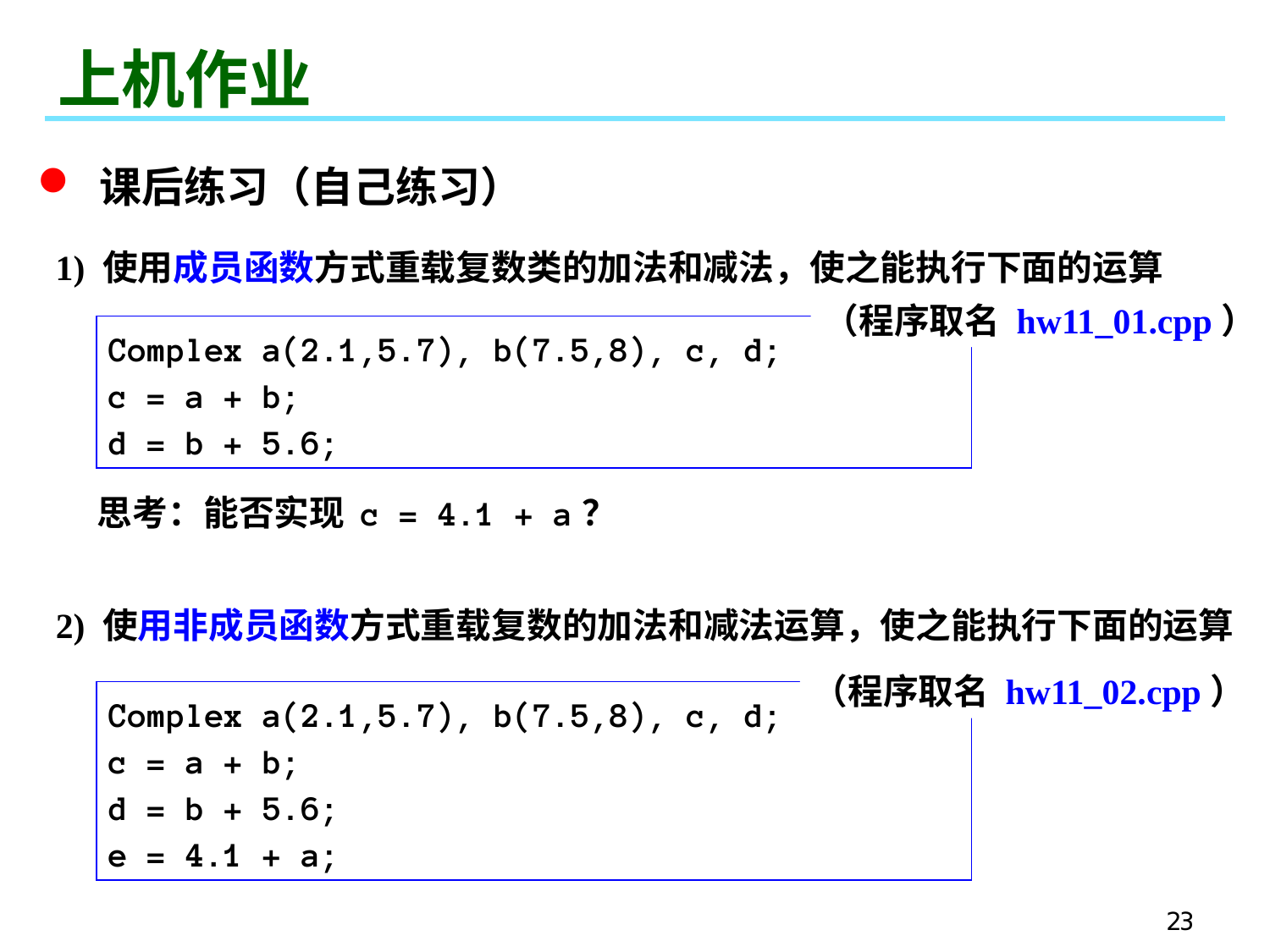

# 上机作业
 课后练习（自己练习）
1) 使用成员函数方式重载复数类的加法和减法，使之能执行下面的运算
（程序取名 hw11_01.cpp）
Complex a(2.1,5.7), b(7.5,8), c, d;
c = a + b;
d = b + 5.6;
思考：能否实现 c = 4.1 + a？
2) 使用非成员函数方式重载复数的加法和减法运算，使之能执行下面的运算
（程序取名 hw11_02.cpp）
Complex a(2.1,5.7), b(7.5,8), c, d;
c = a + b;
d = b + 5.6;
e = 4.1 + a;
23